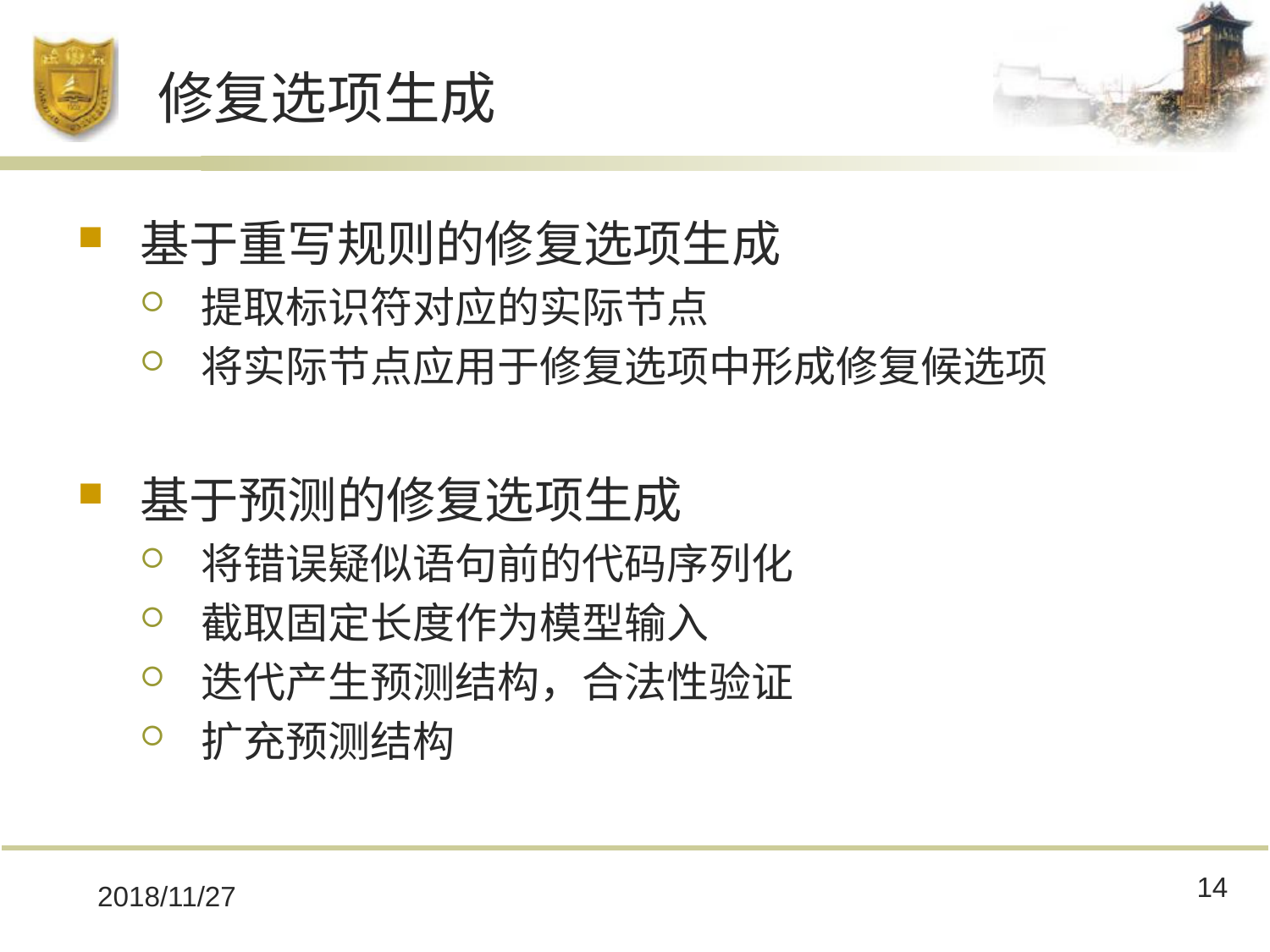

# 修复选项生成
基于重写规则的修复选项生成
提取标识符对应的实际节点
将实际节点应用于修复选项中形成修复候选项

基于预测的修复选项生成
将错误疑似语句前的代码序列化
截取固定长度作为模型输入
迭代产生预测结构，合法性验证
扩充预测结构

14
2018/11/27